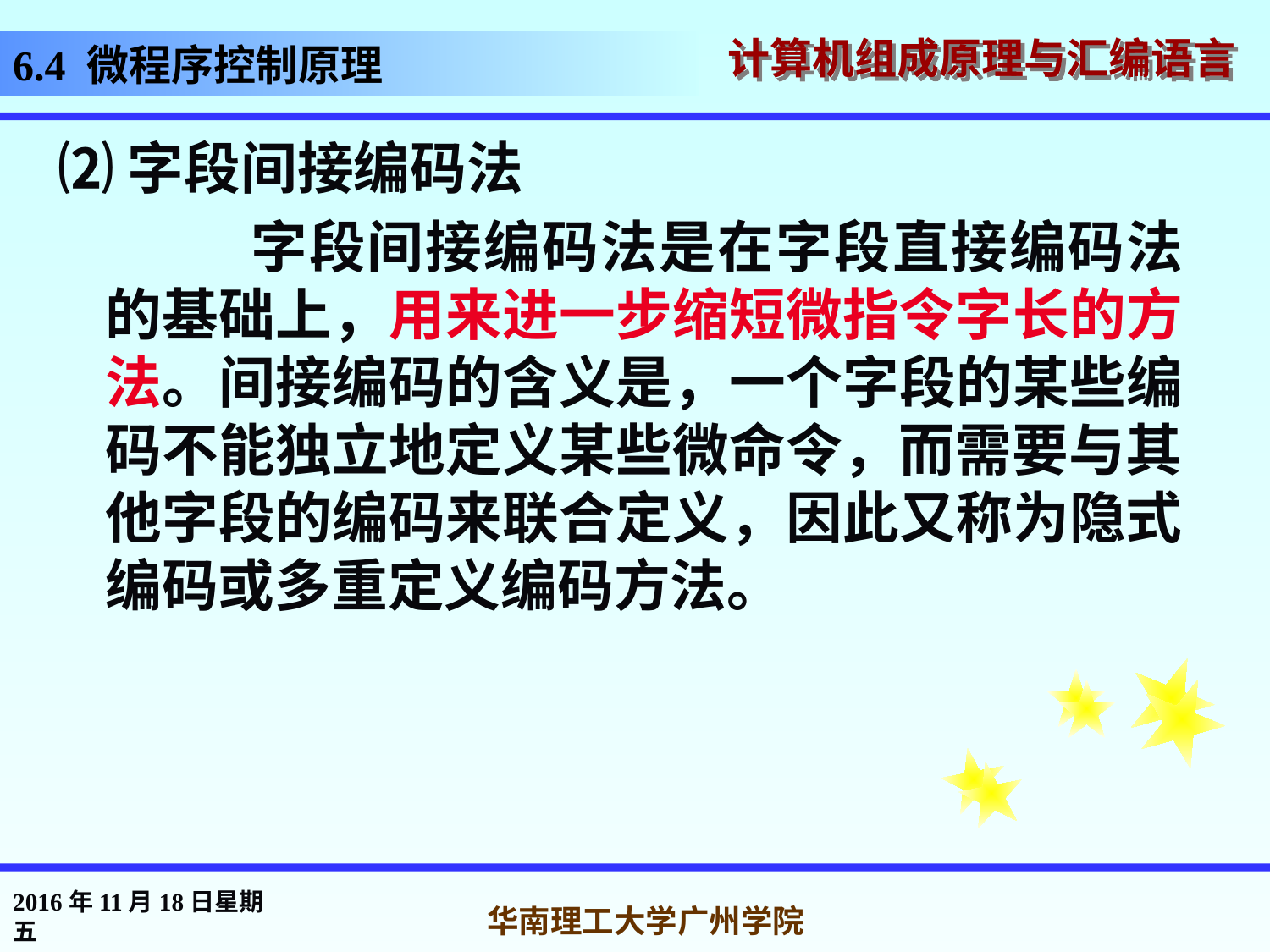

# 6.4 微程序控制原理
⑵字段间接编码法
            字段间接编码法是在字段直接编码法的基础上，用来进一步缩短微指令字长的方法。间接编码的含义是，一个字段的某些编码不能独立地定义某些微命令，而需要与其他字段的编码来联合定义，因此又称为隐式编码或多重定义编码方法。
2016年11月18日星期五
华南理工大学广州学院